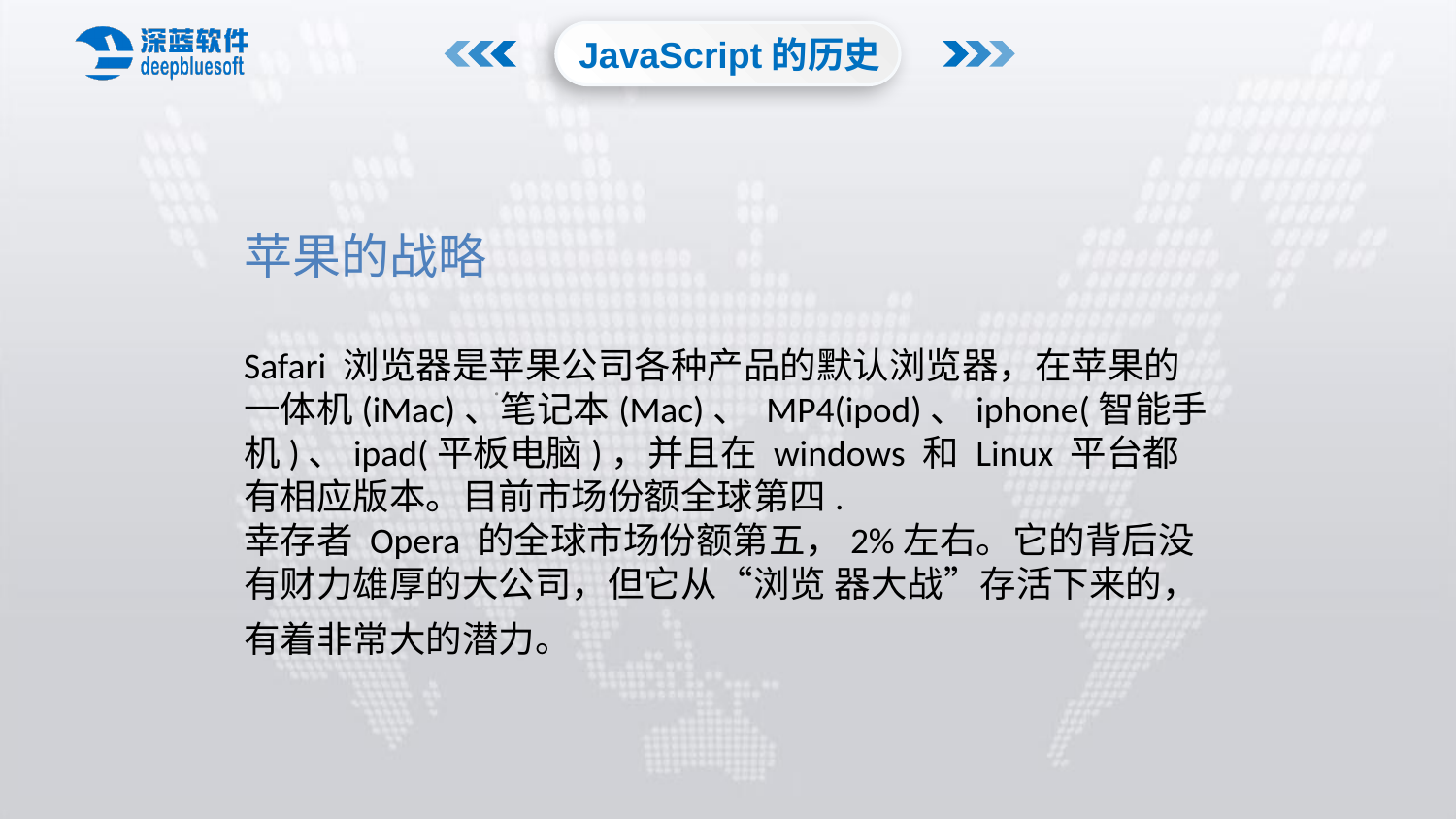

JavaScript的历史

苹果的战略

Safari 浏览器是苹果公司各种产品的默认浏览器，在苹果的一体机(iMac)、笔记本(Mac)、 MP4(ipod)、iphone(智能手机)、ipad(平板电脑)，并且在 windows 和 Linux 平台都有相应版本。目前市场份额全球第四.
幸存者 Opera 的全球市场份额第五，2%左右。它的背后没有财力雄厚的大公司，但它从“浏览 器大战”存活下来的，有着非常大的潜力。